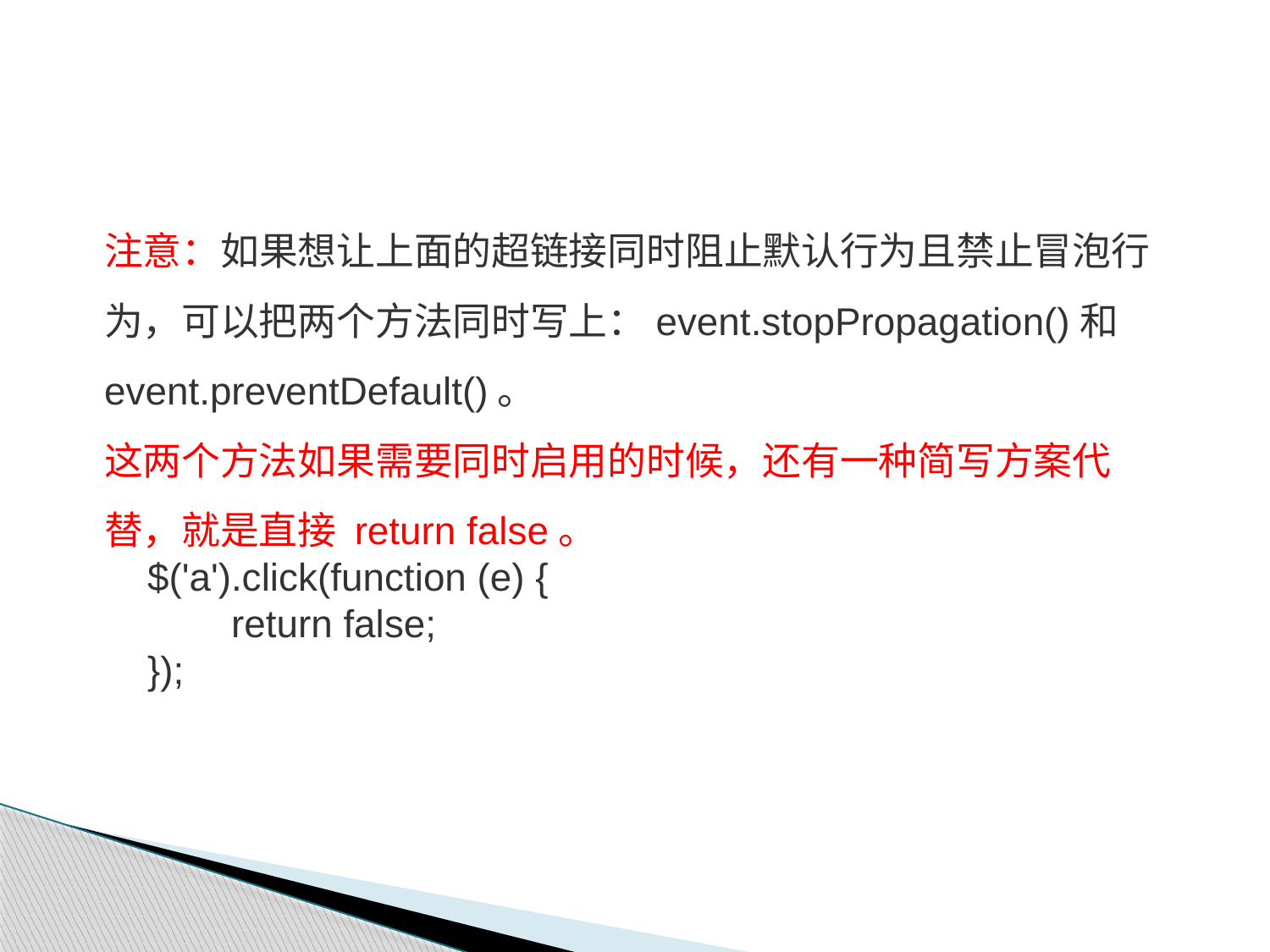

注意：如果想让上面的超链接同时阻止默认行为且禁止冒泡行为，可以把两个方法同时写上：event.stopPropagation()和 event.preventDefault()。
这两个方法如果需要同时启用的时候，还有一种简写方案代替，就是直接 return false。
    $('a').click(function (e) {
	return false;
    });